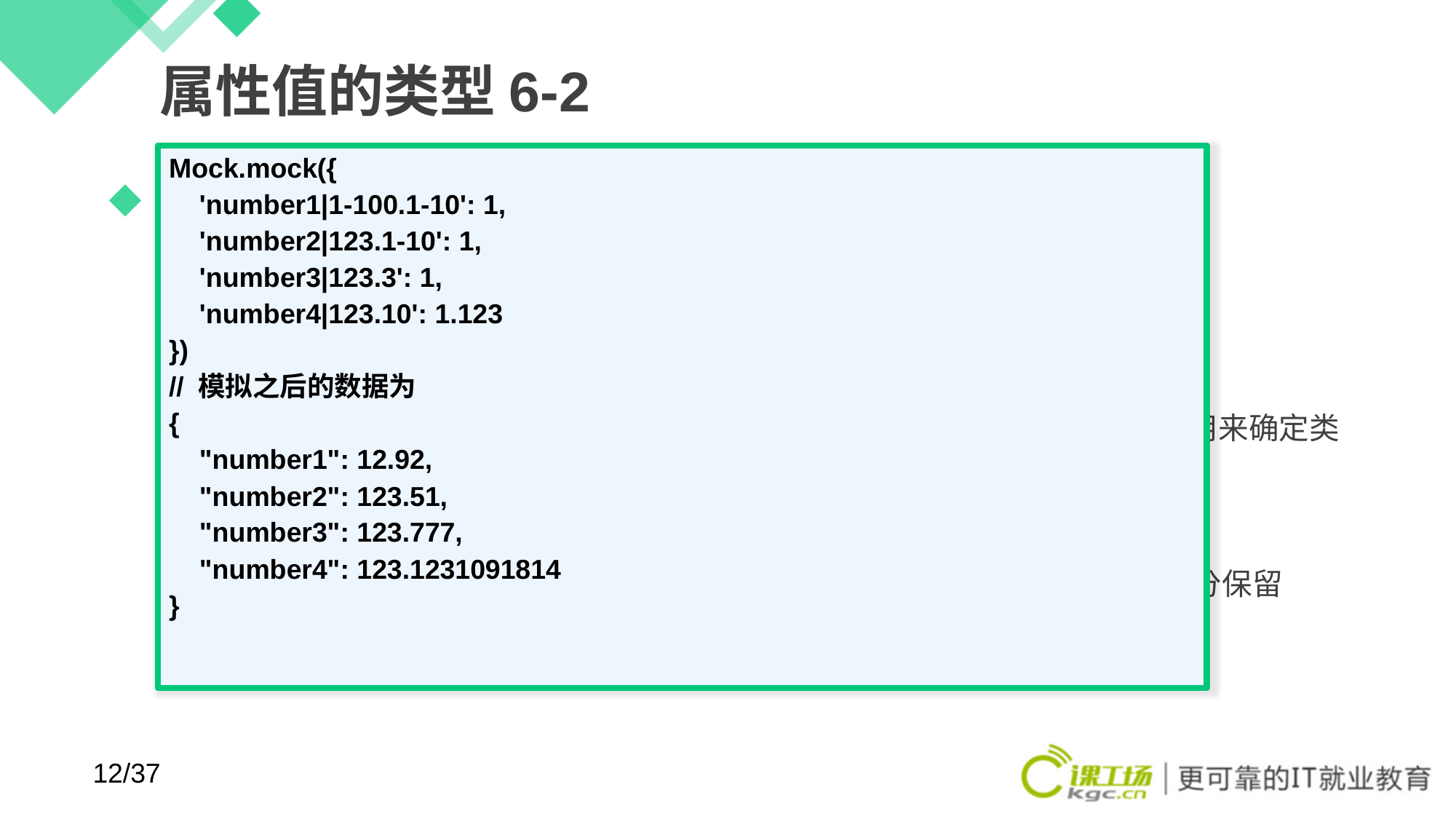

# 属性值的类型6-2
Mock.mock({
    'number1|1-100.1-10': 1,
    'number2|123.1-10': 1,
    'number3|123.3': 1,
    'number4|123.10': 1.123
})
// 模拟之后的数据为
{
    "number1": 12.92,
    "number2": 123.51,
    "number3": 123.777,
    "number4": 123.1231091814
}

属性值是数字(Number)
'name|+1': number
属性值自动加1，初始值为number
'name|min-max': number
生成一个大于等于min、小于等于max的整数，属性值number是用来确定类型
'name|min-max.dmin-dmax': number
生成一个浮点数，整数部分大于等于min、小于等于max，小数部分保留dmin到dmax位